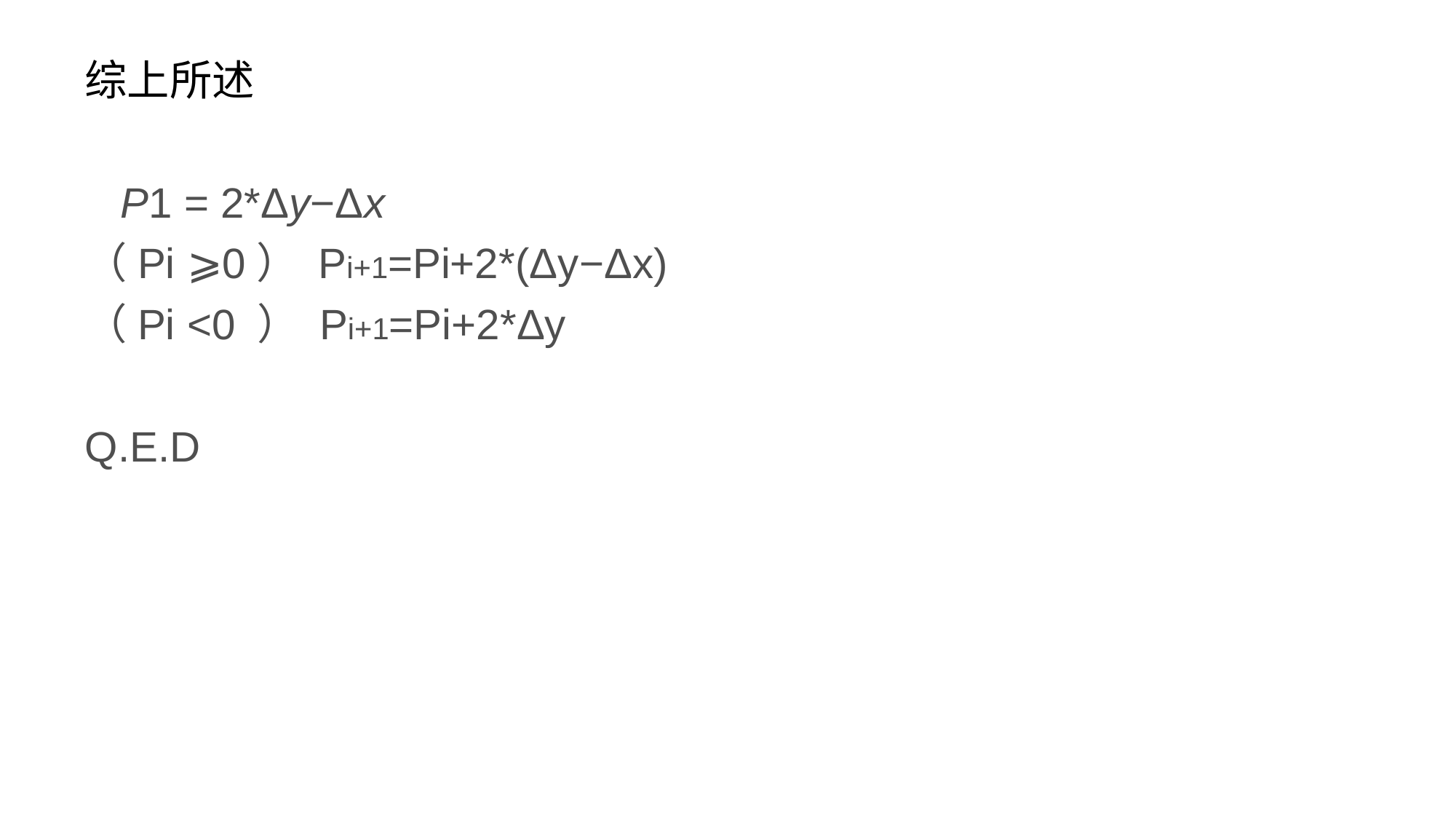

综上所述

   P1 ​= 2*Δy−Δx
（Pi​ ⩾0） Pi+1=Pi+2*(Δy−Δx)
（Pi​ <0 ） Pi+1=Pi+2*Δy

Q.E.D